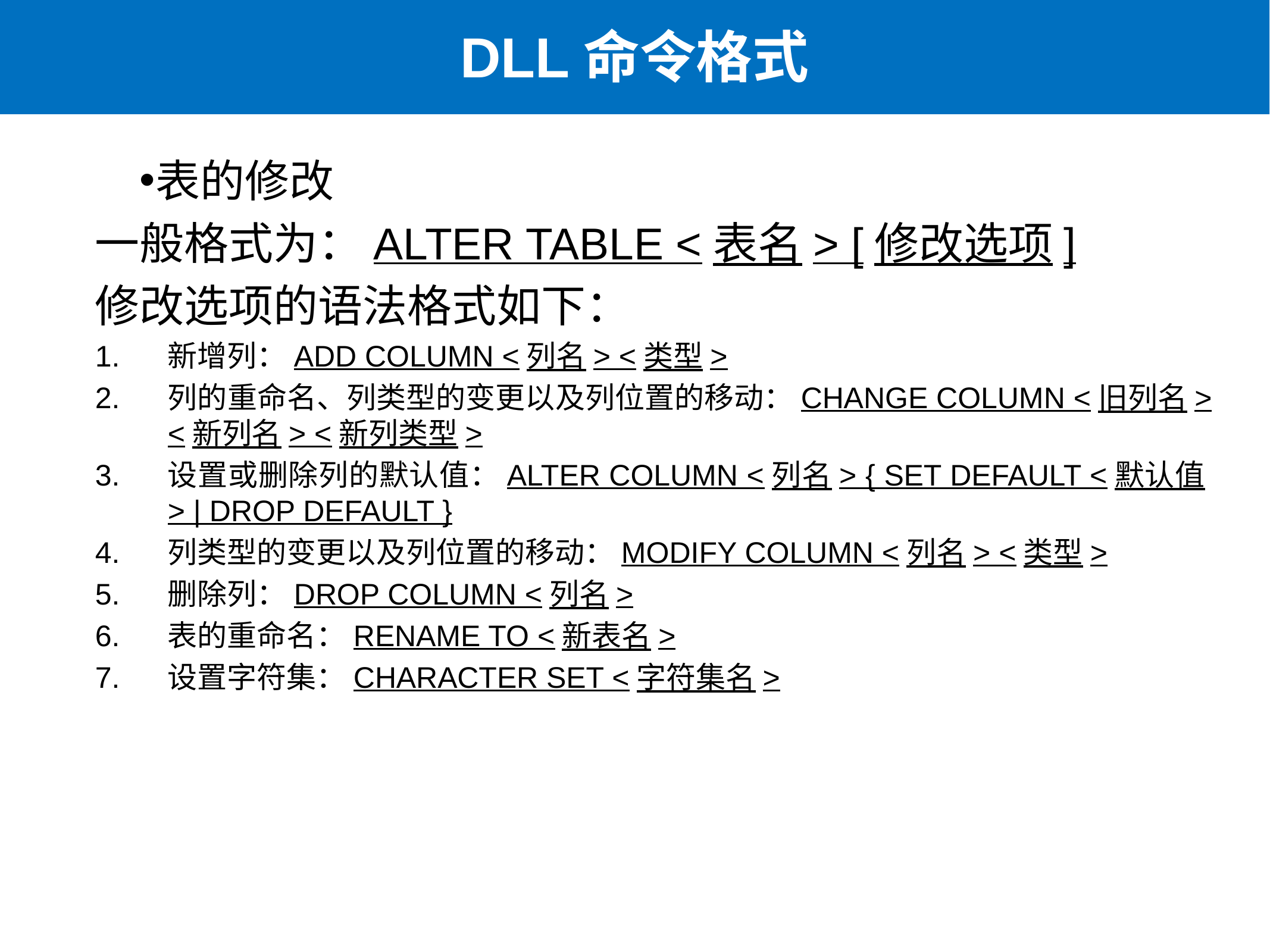

# DLL命令格式
表的修改
一般格式为：ALTER TABLE <表名> [修改选项]
修改选项的语法格式如下：
新增列：ADD COLUMN <列名> <类型>
列的重命名、列类型的变更以及列位置的移动：CHANGE COLUMN <旧列名> <新列名> <新列类型>
设置或删除列的默认值：ALTER COLUMN <列名> { SET DEFAULT <默认值> | DROP DEFAULT }
列类型的变更以及列位置的移动：MODIFY COLUMN <列名> <类型>
删除列：DROP COLUMN <列名>
表的重命名：RENAME TO <新表名>
设置字符集：CHARACTER SET <字符集名>